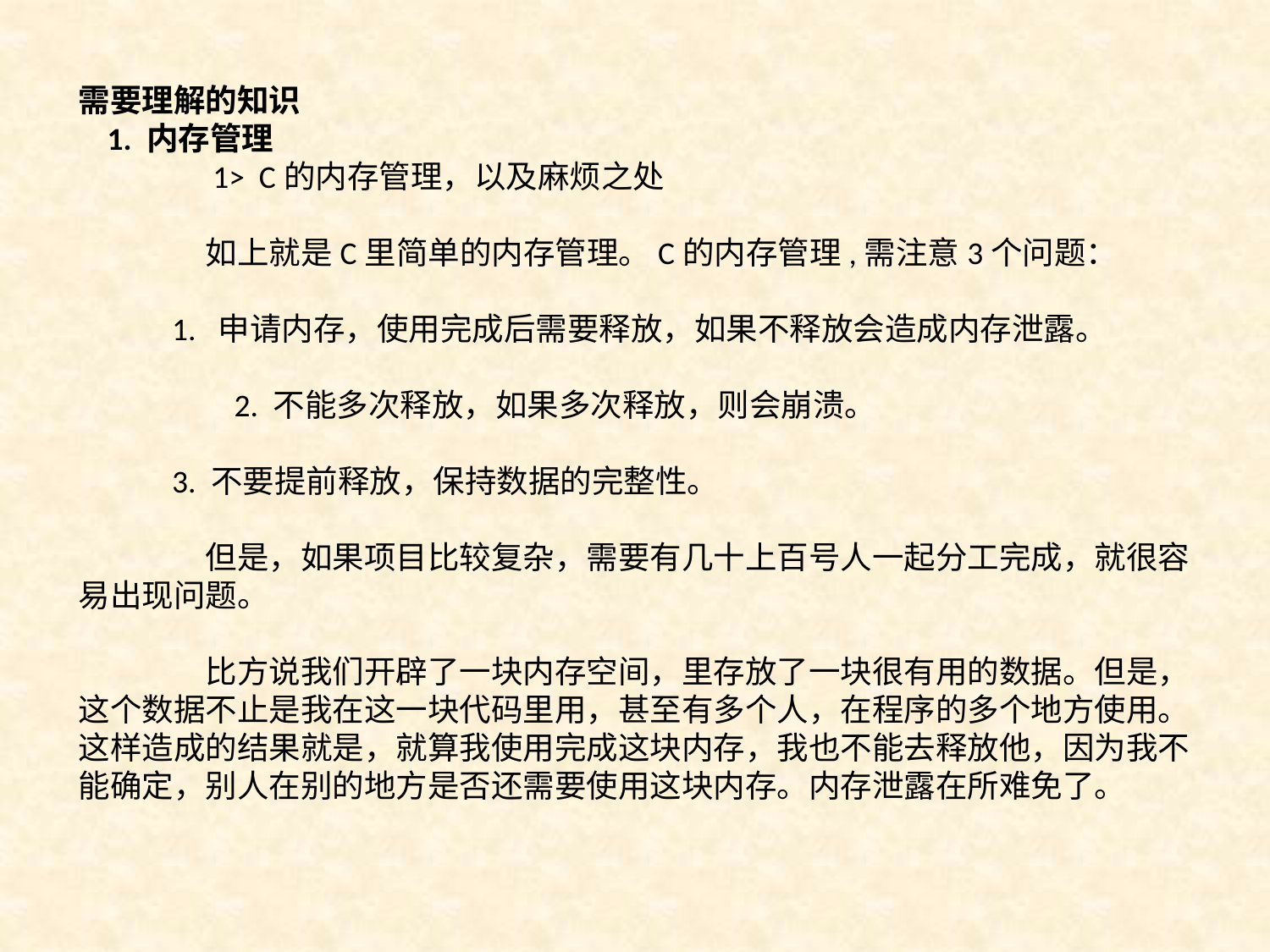

需要理解的知识
    1. 内存管理
	 1>  C的内存管理，以及麻烦之处

	如上就是C里简单的内存管理。C的内存管理,需注意3个问题：

             1.  申请内存，使用完成后需要释放，如果不释放会造成内存泄露。

	    2. 不能多次释放，如果多次释放，则会崩溃。

             3. 不要提前释放，保持数据的完整性。

	但是，如果项目比较复杂，需要有几十上百号人一起分工完成，就很容易出现问题。

	比方说我们开辟了一块内存空间，里存放了一块很有用的数据。但是，这个数据不止是我在这一块代码里用，甚至有多个人，在程序的多个地方使用。这样造成的结果就是，就算我使用完成这块内存，我也不能去释放他，因为我不能确定，别人在别的地方是否还需要使用这块内存。内存泄露在所难免了。